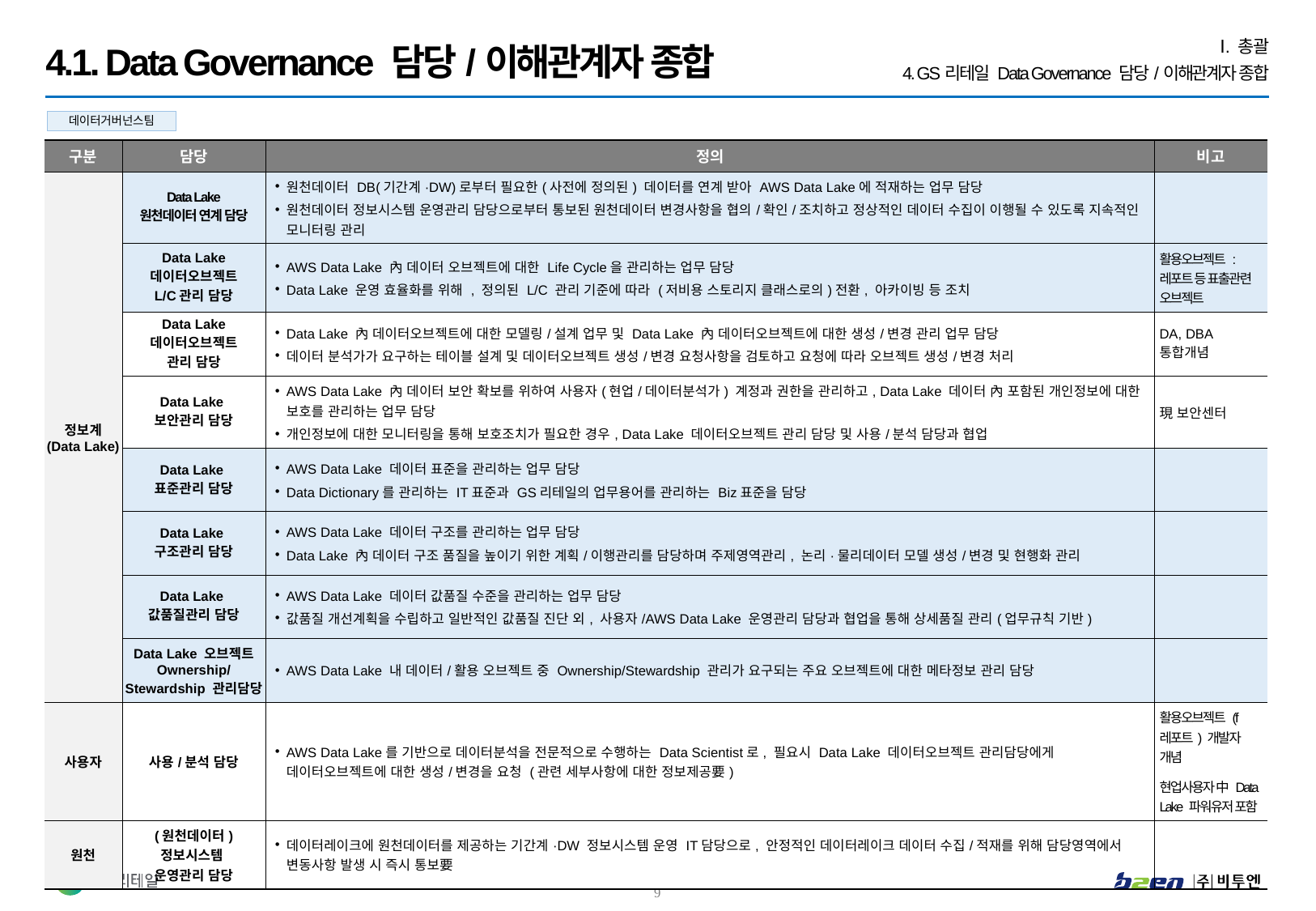

Ⅰ. 총괄
4. GS리테일 Data Governance 담당/이해관계자 종합
4.1. Data Governance 담당/이해관계자 종합
데이터거버넌스팀
| 구분 | 담당 | 정의 | 비고 |
| --- | --- | --- | --- |
| 정보계 (Data Lake) | Data Lake 원천데이터 연계 담당 | 원천데이터 DB(기간계·DW)로부터 필요한(사전에 정의된) 데이터를 연계 받아 AWS Data Lake에 적재하는 업무 담당 원천데이터 정보시스템 운영관리 담당으로부터 통보된 원천데이터 변경사항을 협의/확인/조치하고 정상적인 데이터 수집이 이행될 수 있도록 지속적인 모니터링 관리 |  |
|  | Data Lake 데이터오브젝트 L/C관리 담당 | AWS Data Lake 內 데이터 오브젝트에 대한 Life Cycle을 관리하는 업무 담당 Data Lake 운영 효율화를 위해 , 정의된 L/C 관리 기준에 따라 (저비용 스토리지 클래스로의)전환, 아카이빙 등 조치 | 활용오브젝트 : 레포트 등 표출관련 오브젝트 |
|  | Data Lake 데이터오브젝트 관리 담당 | Data Lake 內 데이터오브젝트에 대한 모델링/설계 업무 및 Data Lake 內 데이터오브젝트에 대한 생성/변경 관리 업무 담당 데이터 분석가가 요구하는 테이블 설계 및 데이터오브젝트 생성/변경 요청사항을 검토하고 요청에 따라 오브젝트 생성/변경 처리 | DA, DBA 통합개념 |
|  | Data Lake 보안관리 담당 | AWS Data Lake 內 데이터 보안 확보를 위하여 사용자(현업/데이터분석가) 계정과 권한을 관리하고, Data Lake 데이터 內 포함된 개인정보에 대한 보호를 관리하는 업무 담당 개인정보에 대한 모니터링을 통해 보호조치가 필요한 경우, Data Lake 데이터오브젝트 관리 담당 및 사용/분석 담당과 협업 | 現 보안센터 |
|  | Data Lake 표준관리 담당 | AWS Data Lake 데이터 표준을 관리하는 업무 담당 Data Dictionary를 관리하는 IT표준과 GS리테일의 업무용어를 관리하는 Biz표준을 담당 |  |
|  | Data Lake 구조관리 담당 | AWS Data Lake 데이터 구조를 관리하는 업무 담당 Data Lake 內 데이터 구조 품질을 높이기 위한 계획/이행관리를 담당하며 주제영역관리, 논리·물리데이터 모델 생성/변경 및 현행화 관리 |  |
|  | Data Lake 값품질관리 담당 | AWS Data Lake 데이터 값품질 수준을 관리하는 업무 담당 값품질 개선계획을 수립하고 일반적인 값품질 진단 외, 사용자/AWS Data Lake 운영관리 담당과 협업을 통해 상세품질 관리(업무규칙 기반) |  |
|  | Data Lake 오브젝트 Ownership/ Stewardship 관리담당 | AWS Data Lake 내 데이터/활용 오브젝트 중 Ownership/Stewardship 관리가 요구되는 주요 오브젝트에 대한 메타정보 관리 담당 |  |
| 사용자 | 사용/분석 담당 | AWS Data Lake를 기반으로 데이터분석을 전문적으로 수행하는 Data Scientist로, 필요시 Data Lake 데이터오브젝트 관리담당에게 데이터오브젝트에 대한 생성/변경을 요청 (관련 세부사항에 대한 정보제공要) | 활용오브젝트 (f레포트) 개발자 개념 현업사용자 中 Data Lake 파워유저 포함 |
| 원천 | (원천데이터) 정보시스템 운영관리 담당 | 데이터레이크에 원천데이터를 제공하는 기간계·DW 정보시스템 운영 IT담당으로, 안정적인 데이터레이크 데이터 수집/적재를 위해 담당영역에서 변동사항 발생 시 즉시 통보要 |  |
9